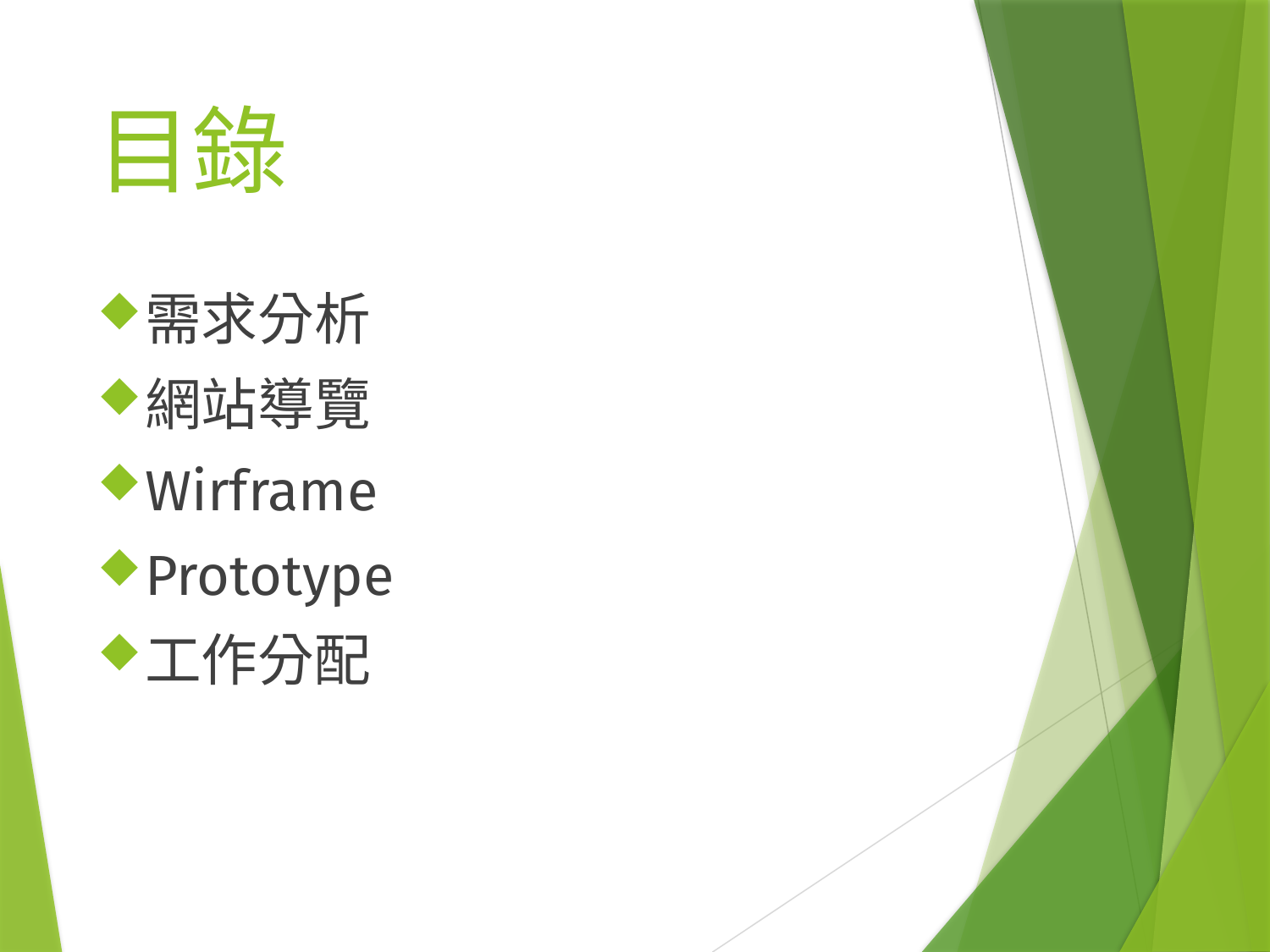

# 目錄
需求分析
網站導覽
Wirframe
Prototype
工作分配